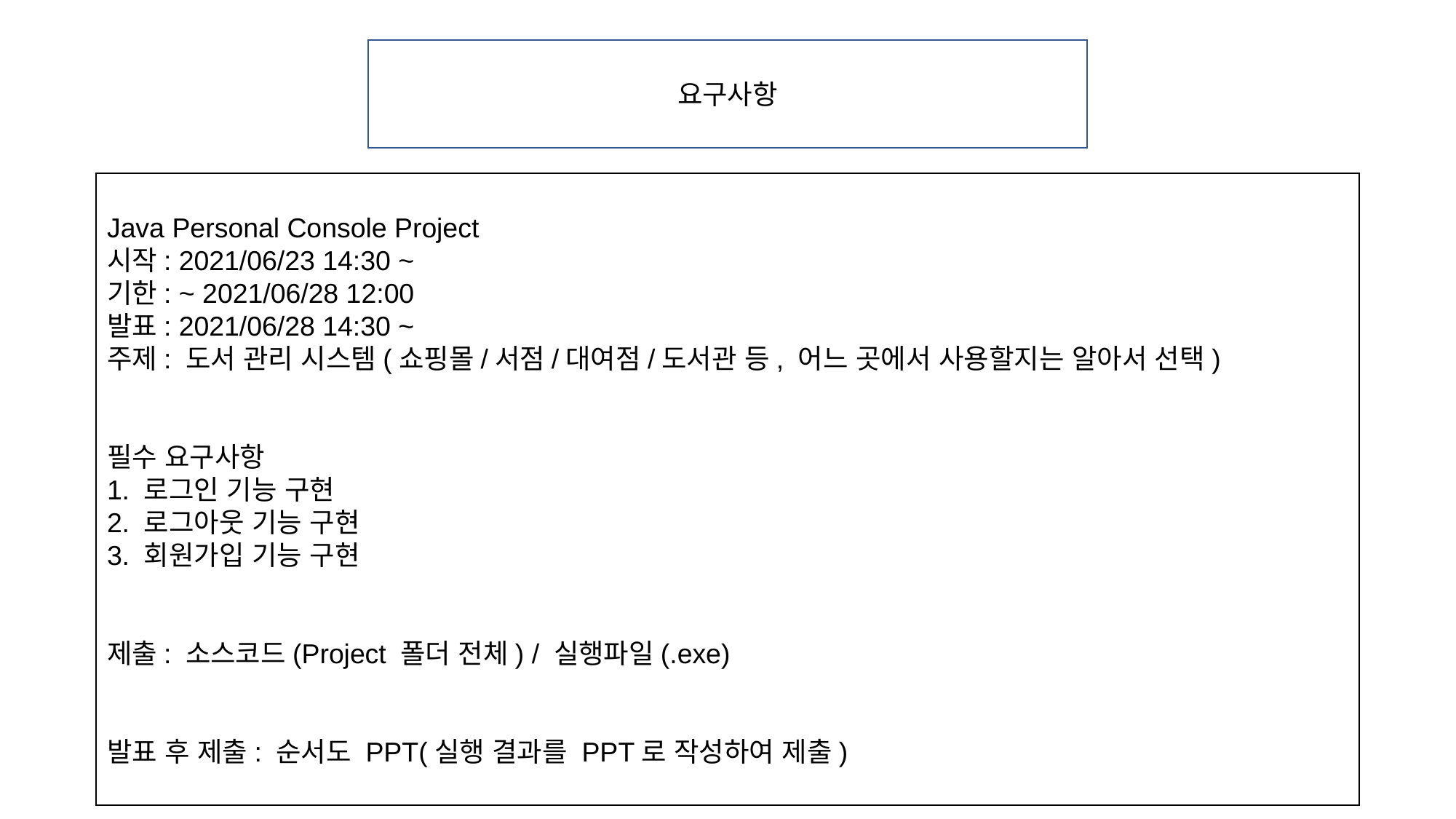

요구사항
Java Personal Console Project
시작: 2021/06/23 14:30 ~
기한: ~ 2021/06/28 12:00
발표: 2021/06/28 14:30 ~
주제: 도서 관리 시스템(쇼핑몰/서점/대여점/도서관 등, 어느 곳에서 사용할지는 알아서 선택)

필수 요구사항
1. 로그인 기능 구현
2. 로그아웃 기능 구현
3. 회원가입 기능 구현

제출: 소스코드(Project 폴더 전체) / 실행파일(.exe)

발표 후 제출: 순서도 PPT(실행 결과를 PPT로 작성하여 제출)